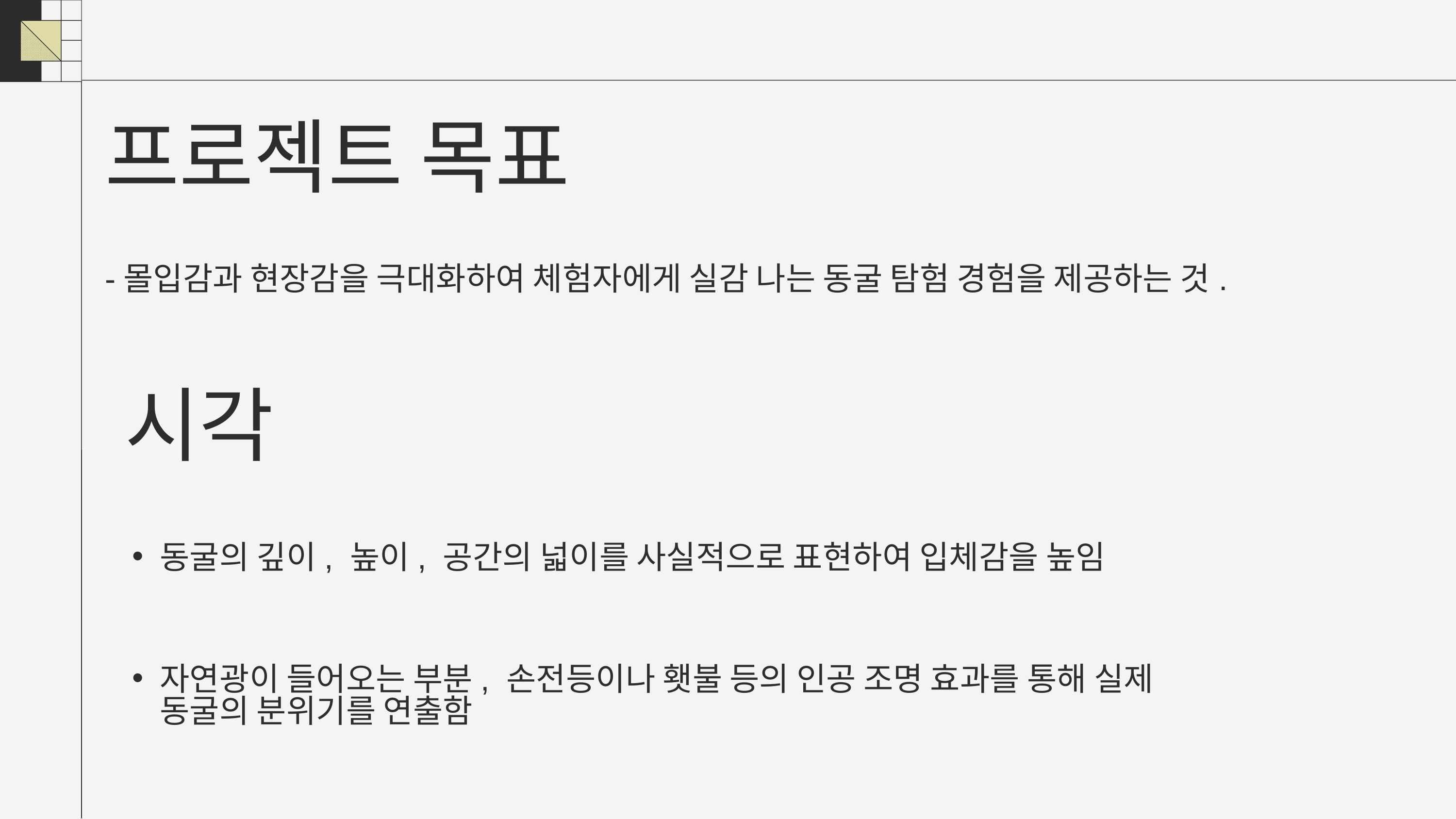

프로젝트 목표
-몰입감과 현장감을 극대화하여 체험자에게 실감 나는 동굴 탐험 경험을 제공하는 것.

시각

동굴의 깊이, 높이, 공간의 넓이를 사실적으로 표현하여 입체감을 높임
자연광이 들어오는 부분, 손전등이나 횃불 등의 인공 조명 효과를 통해 실제 동굴의 분위기를 연출함